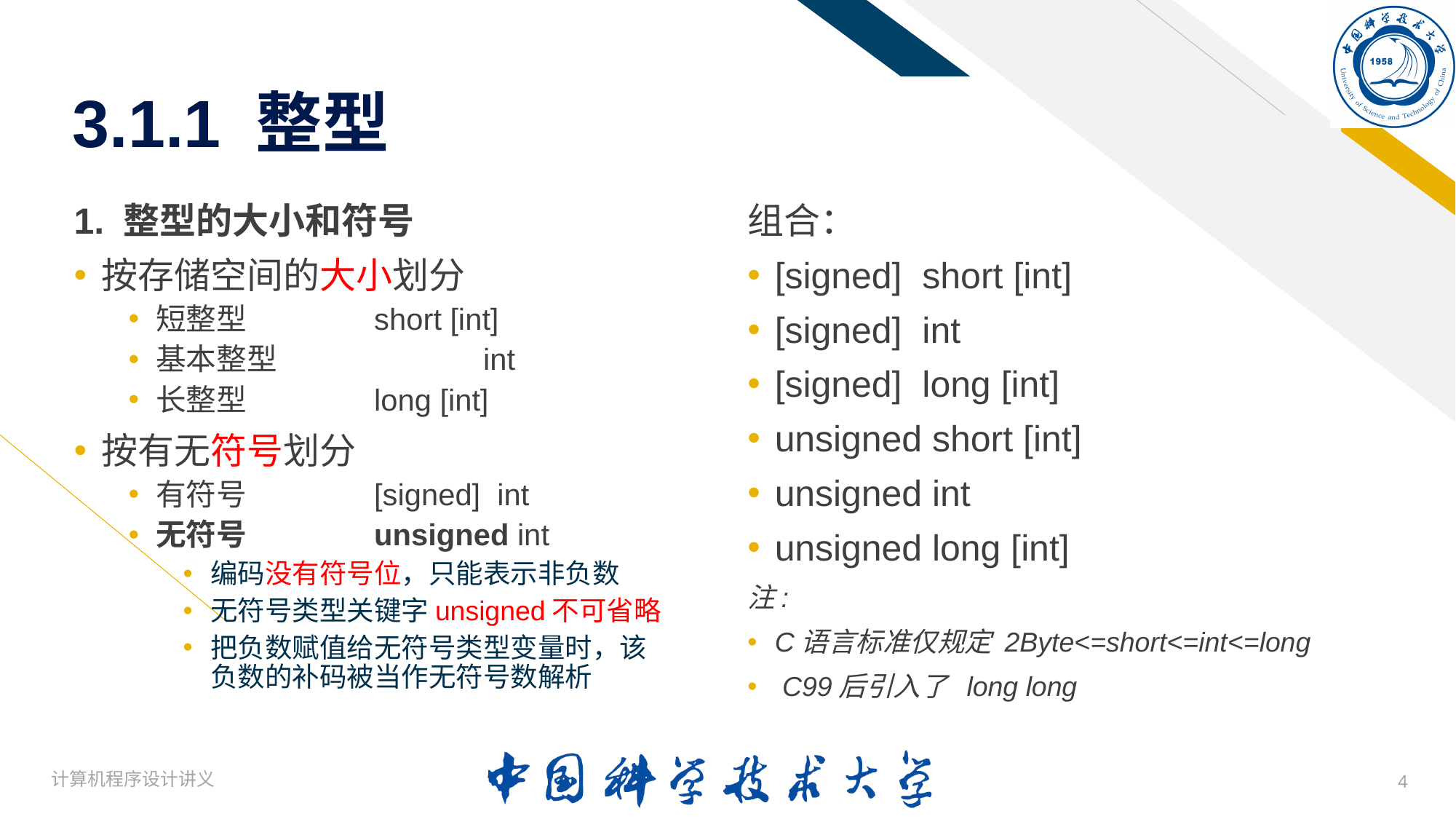

# 3.1.1 整型
1. 整型的大小和符号
按存储空间的大小划分
短整型		short [int]
基本整型		int
长整型		long [int]
按有无符号划分
有符号		[signed]  int
无符号		unsigned int
编码没有符号位，只能表示非负数
无符号类型关键字unsigned不可省略
把负数赋值给无符号类型变量时，该负数的补码被当作无符号数解析

组合：
[signed]  short [int]
[signed]  int
[signed]  long [int]
unsigned short [int]
unsigned int
unsigned long [int]
注:
C语言标准仅规定 2Byte<=short<=int<=long
 C99后引入了  long long

计算机程序设计讲义
4